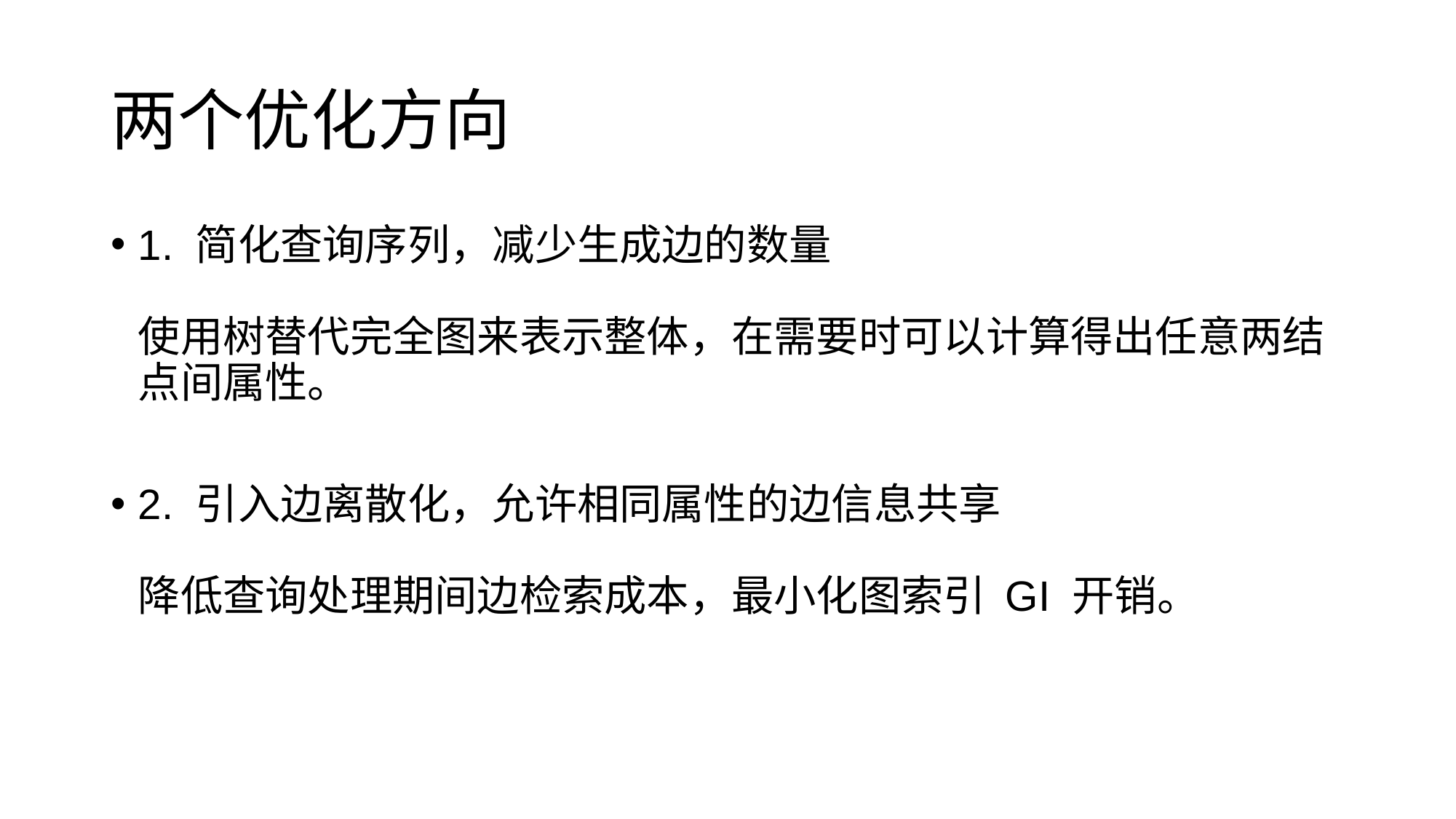

# 两个优化方向
1. 简化查询序列，减少生成边的数量
使用树替代完全图来表示整体，在需要时可以计算得出任意两结点间属性。

2. 引入边离散化，允许相同属性的边信息共享
降低查询处理期间边检索成本，最小化图索引 GI 开销。